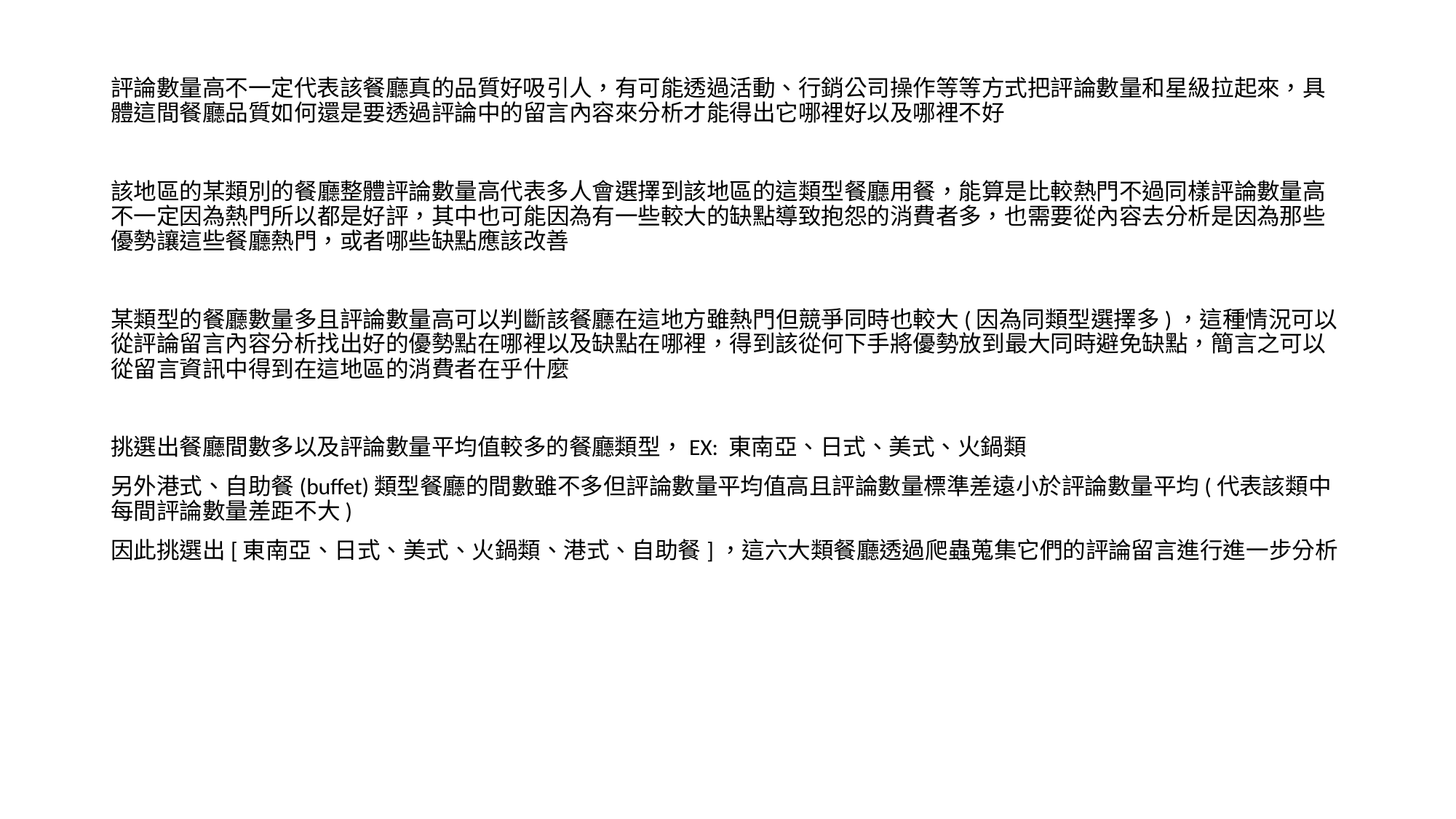

評論數量高不一定代表該餐廳真的品質好吸引人，有可能透過活動、行銷公司操作等等方式把評論數量和星級拉起來，具體這間餐廳品質如何還是要透過評論中的留言內容來分析才能得出它哪裡好以及哪裡不好

該地區的某類別的餐廳整體評論數量高代表多人會選擇到該地區的這類型餐廳用餐，能算是比較熱門不過同樣評論數量高不一定因為熱門所以都是好評，其中也可能因為有一些較大的缺點導致抱怨的消費者多，也需要從內容去分析是因為那些優勢讓這些餐廳熱門，或者哪些缺點應該改善

某類型的餐廳數量多且評論數量高可以判斷該餐廳在這地方雖熱門但競爭同時也較大(因為同類型選擇多)，這種情況可以從評論留言內容分析找出好的優勢點在哪裡以及缺點在哪裡，得到該從何下手將優勢放到最大同時避免缺點，簡言之可以從留言資訊中得到在這地區的消費者在乎什麼

挑選出餐廳間數多以及評論數量平均值較多的餐廳類型，EX: 東南亞、日式、美式、火鍋類
另外港式、自助餐(buffet)類型餐廳的間數雖不多但評論數量平均值高且評論數量標準差遠小於評論數量平均(代表該類中每間評論數量差距不大)
因此挑選出[東南亞、日式、美式、火鍋類、港式、自助餐]，這六大類餐廳透過爬蟲蒐集它們的評論留言進行進一步分析